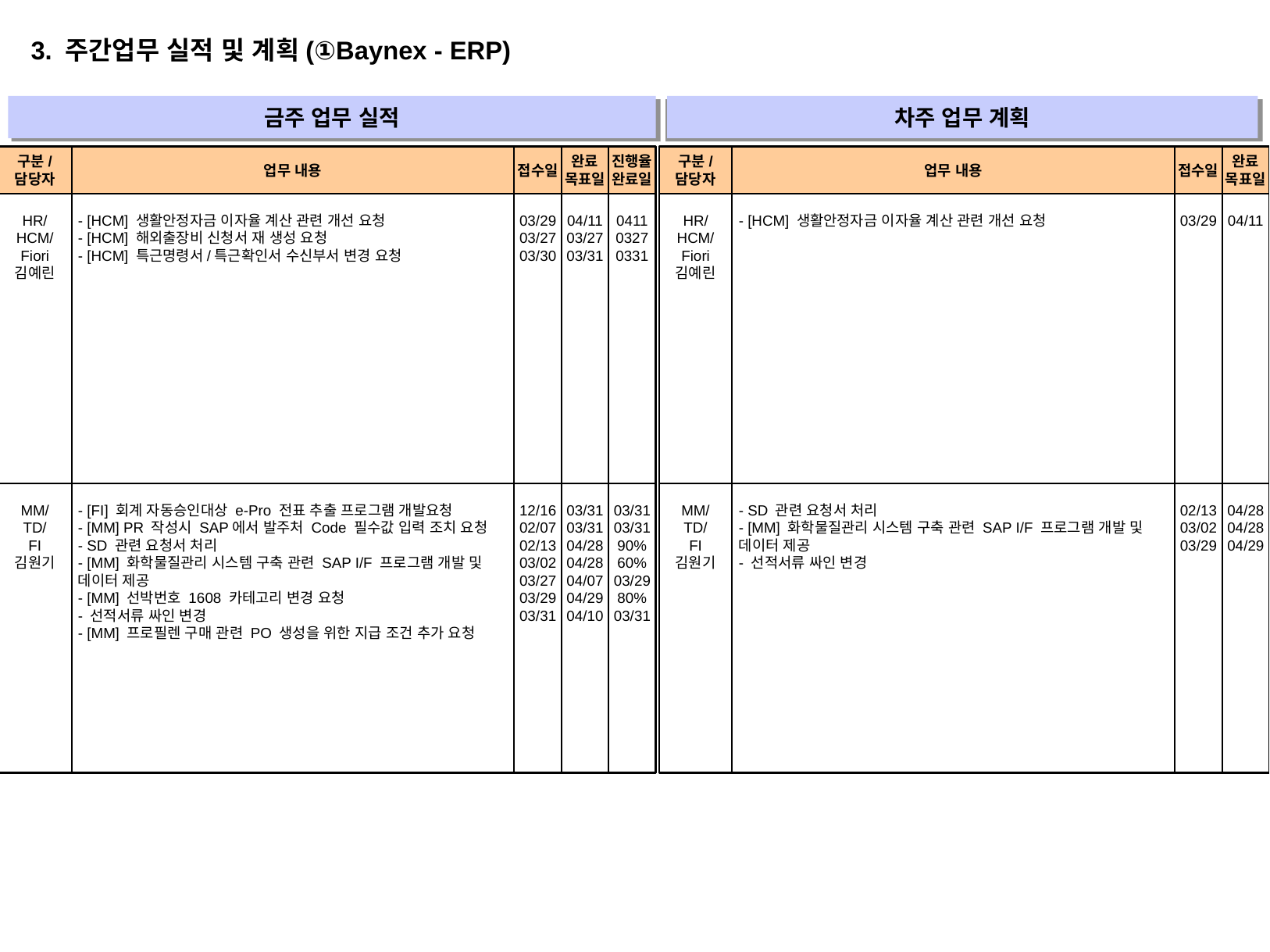

3. 주간업무 실적 및 계획(①Baynex - ERP)
금주 업무 실적
차주 업무 계획
" "
" "
구분/
담당자
업무 내용
접수일
완료
목표일
진행율
완료일
구분/
담당자
업무 내용
접수일
완료
목표일
HR/
HCM/
Fiori
김예린

- [HCM] 생활안정자금 이자율 계산 관련 개선 요청
- [HCM] 해외출장비 신청서 재 생성 요청
- [HCM] 특근명령서/특근확인서 수신부서 변경 요청
03/29
03/27
03/30
04/11
03/27
03/31
0411
0327
0331
HR/
HCM/
Fiori
김예린

- [HCM] 생활안정자금 이자율 계산 관련 개선 요청
03/29
04/11
MM/
TD/
FI
김원기

- [FI] 회계 자동승인대상 e-Pro 전표 추출 프로그램 개발요청
- [MM] PR 작성시 SAP에서 발주처 Code 필수값 입력 조치 요청
- SD 관련 요청서 처리
- [MM] 화학물질관리 시스템 구축 관련 SAP I/F 프로그램 개발 및 데이터 제공
- [MM] 선박번호 1608 카테고리 변경 요청
- 선적서류 싸인 변경
- [MM] 프로필렌 구매 관련 PO 생성을 위한 지급 조건 추가 요청
12/16
02/07
02/13
03/02
03/27
03/29
03/31
03/31
03/31
04/28
04/28
04/07
04/29
04/10
03/31
03/31
90%
60%
03/29
80%
03/31
MM/
TD/
FI
김원기

- SD 관련 요청서 처리
- [MM] 화학물질관리 시스템 구축 관련 SAP I/F 프로그램 개발 및 데이터 제공
- 선적서류 싸인 변경
02/13
03/02
03/29
04/28
04/28
04/29